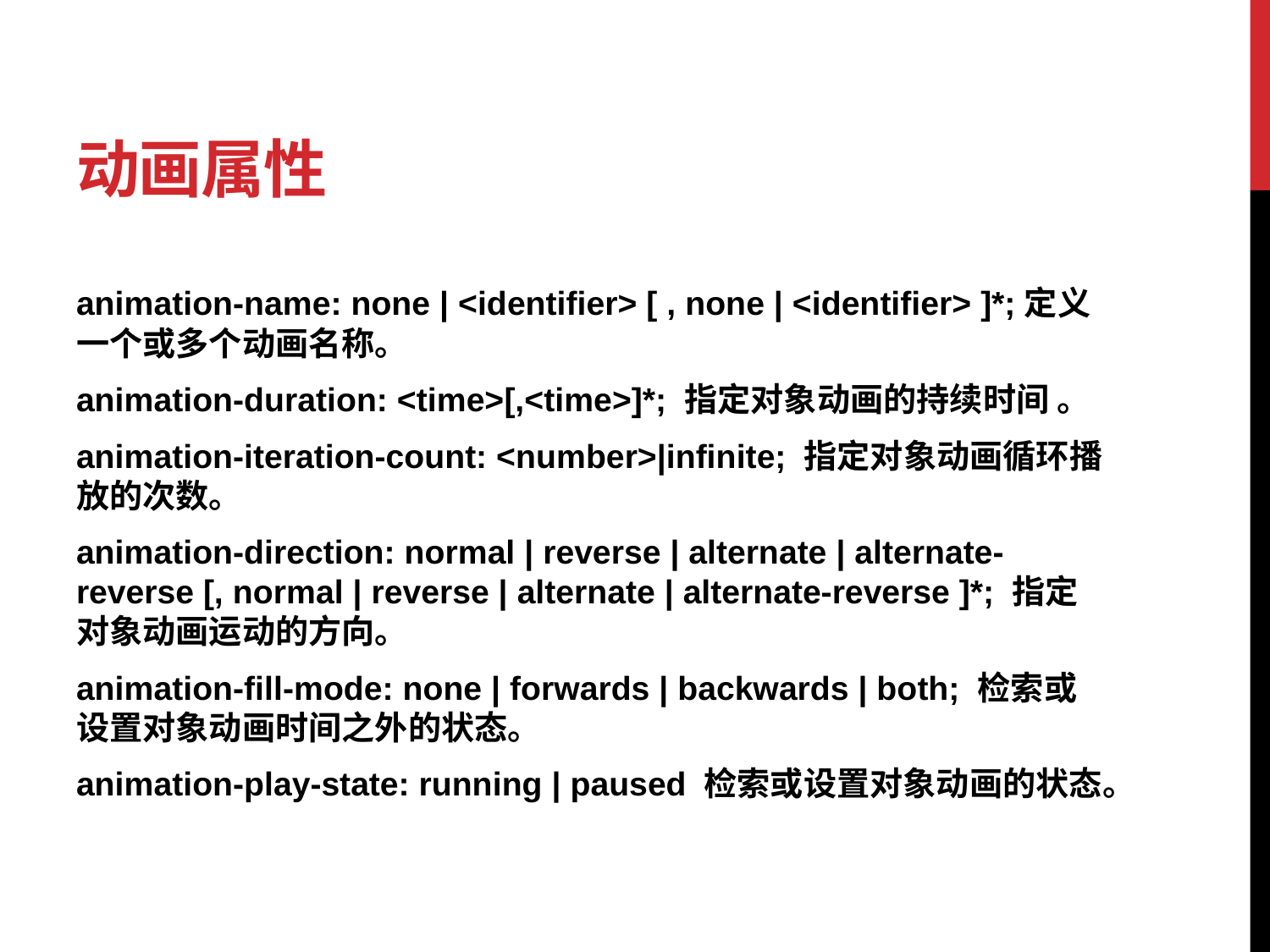

动画属性
animation-name: none | <identifier> [ , none | <identifier> ]*;定义一个或多个动画名称。
animation-duration: <time>[,<time>]*; 指定对象动画的持续时间 。
animation-iteration-count: <number>|infinite; 指定对象动画循环播放的次数。
animation-direction: normal | reverse | alternate | alternate-reverse [, normal | reverse | alternate | alternate-reverse ]*; 指定对象动画运动的方向。
animation-fill-mode: none | forwards | backwards | both; 检索或设置对象动画时间之外的状态。
animation-play-state: running | paused 检索或设置对象动画的状态。